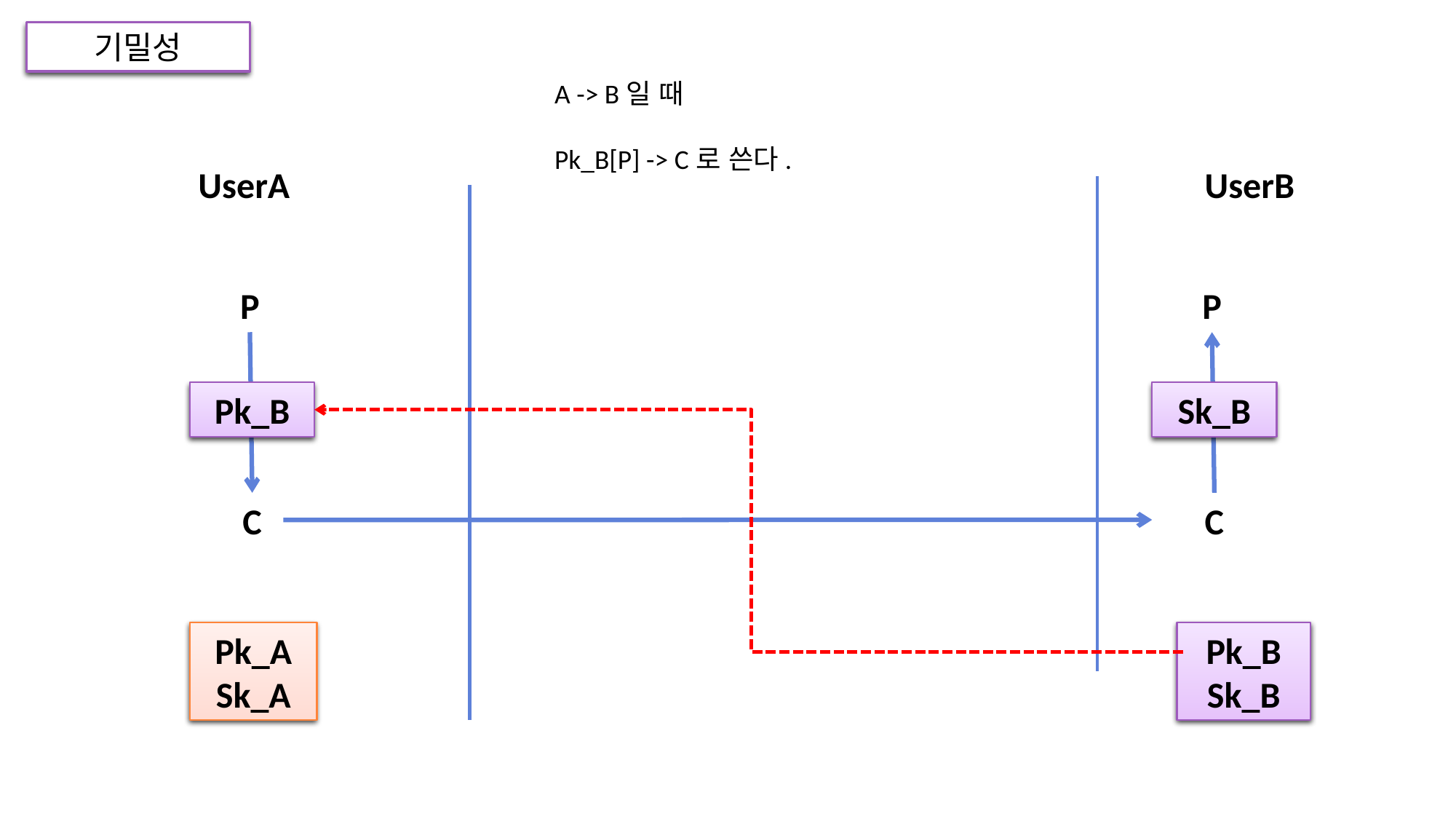

기밀성
A -> B일 때

Pk_B[P] -> C로 쓴다.
UserA
UserB
P
P
Pk_B
Sk_B
C
C
Pk_A
Sk_A
Pk_B
Sk_B